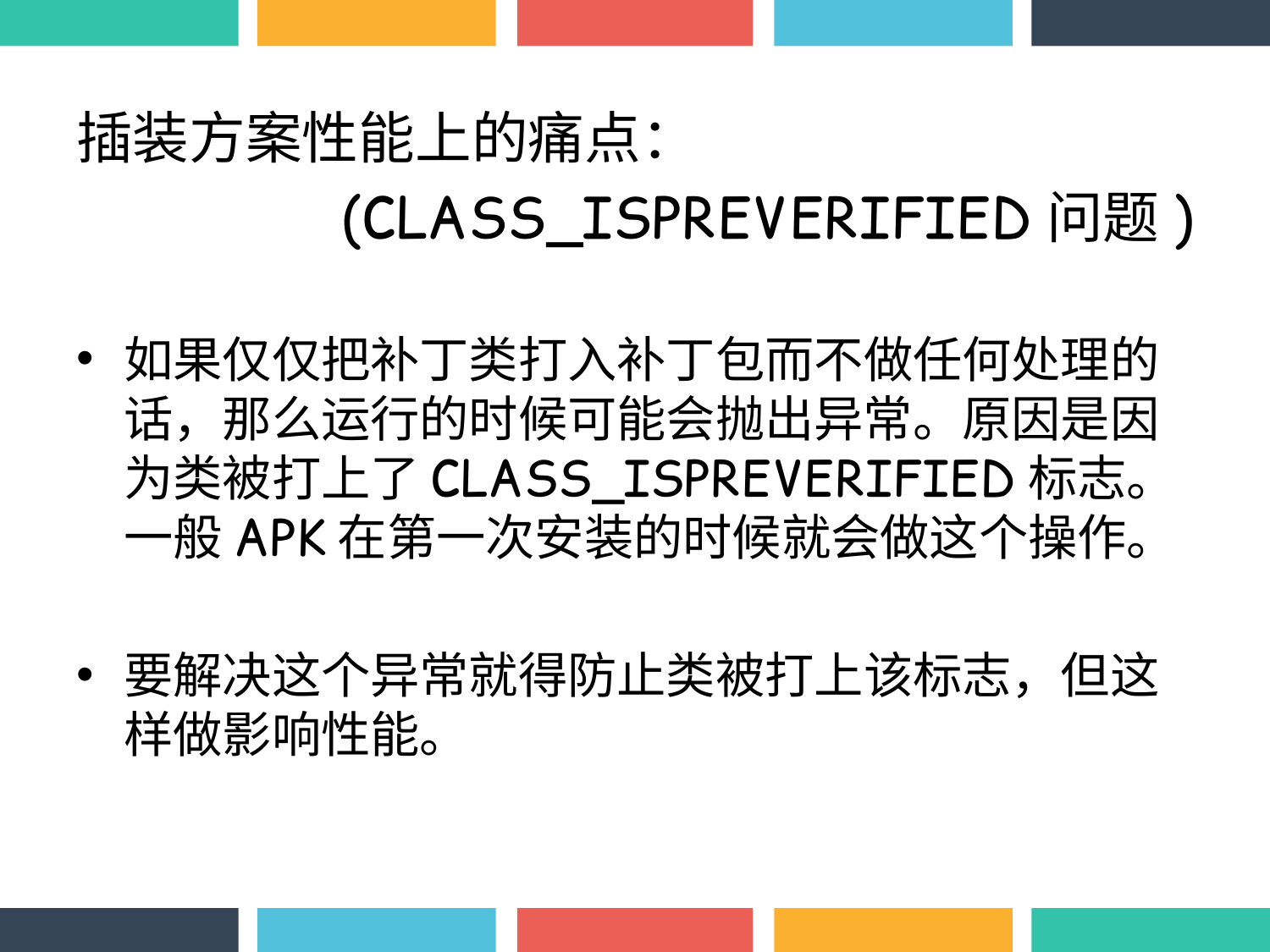

插装方案性能上的痛点：
 (CLASS_ISPREVERIFIED问题)

如果仅仅把补丁类打入补丁包而不做任何处理的话，那么运行的时候可能会抛出异常。原因是因为类被打上了CLASS_ISPREVERIFIED标志。一般APK在第一次安装的时候就会做这个操作。

要解决这个异常就得防止类被打上该标志，但这样做影响性能。